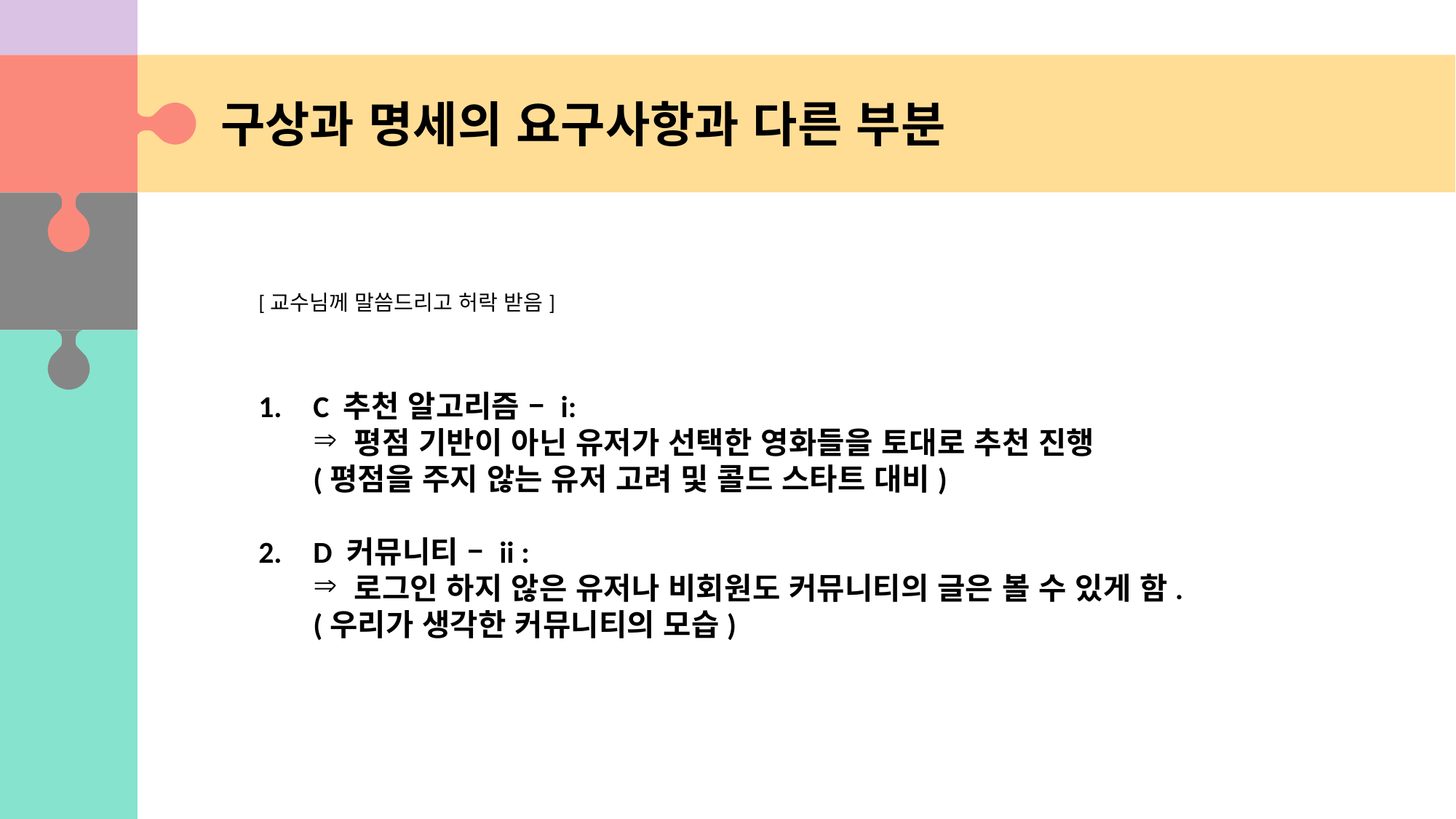

구상과 명세의 요구사항과 다른 부분

[교수님께 말씀드리고 허락 받음]

C 추천 알고리즘 – i:
평점 기반이 아닌 유저가 선택한 영화들을 토대로 추천 진행
(평점을 주지 않는 유저 고려 및 콜드 스타트 대비)

D 커뮤니티 – ii :
로그인 하지 않은 유저나 비회원도 커뮤니티의 글은 볼 수 있게 함.
(우리가 생각한 커뮤니티의 모습)